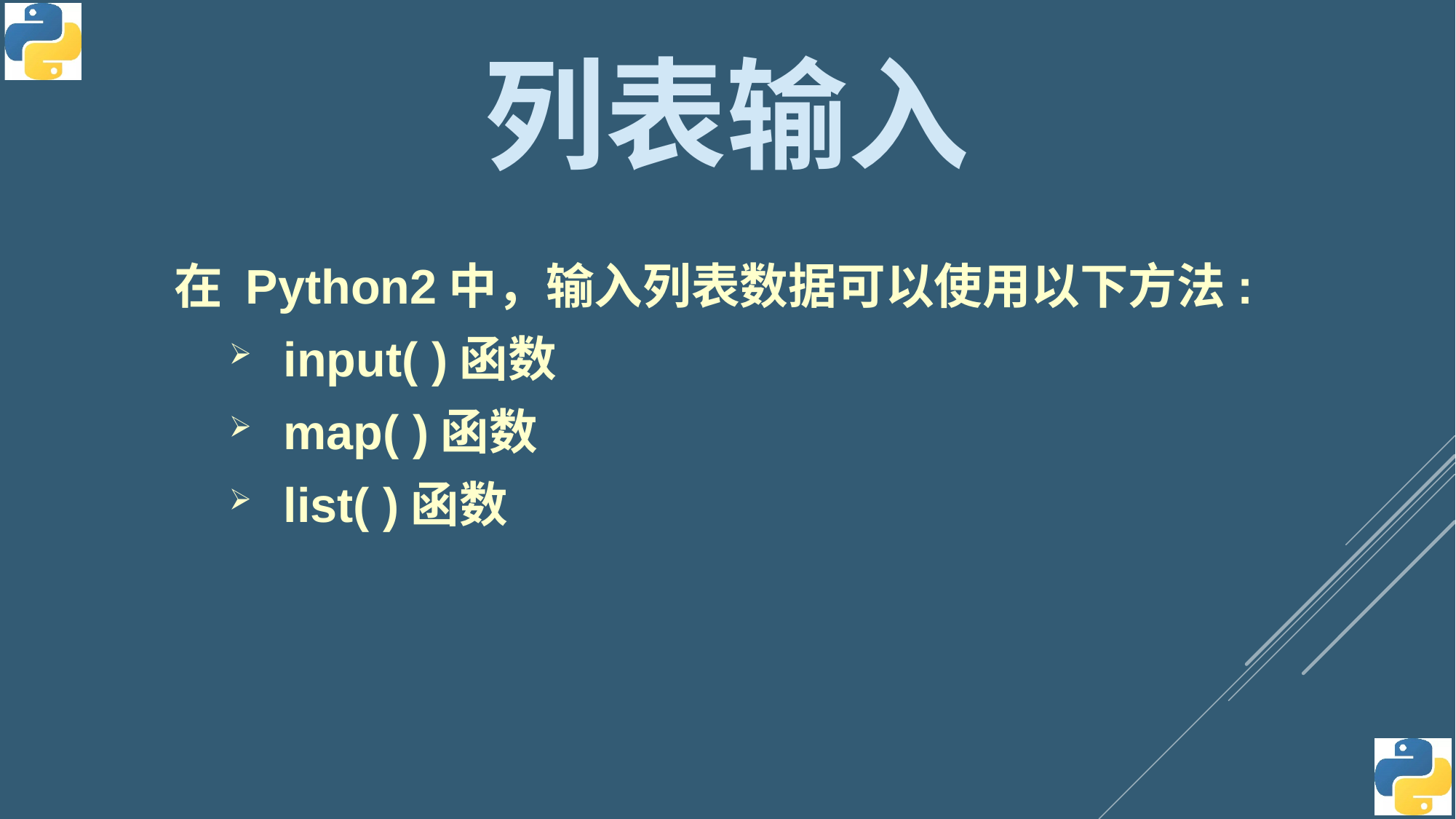

列表输入
在 Python2中，输入列表数据可以使用以下方法:
input( )函数
map( )函数
list( )函数